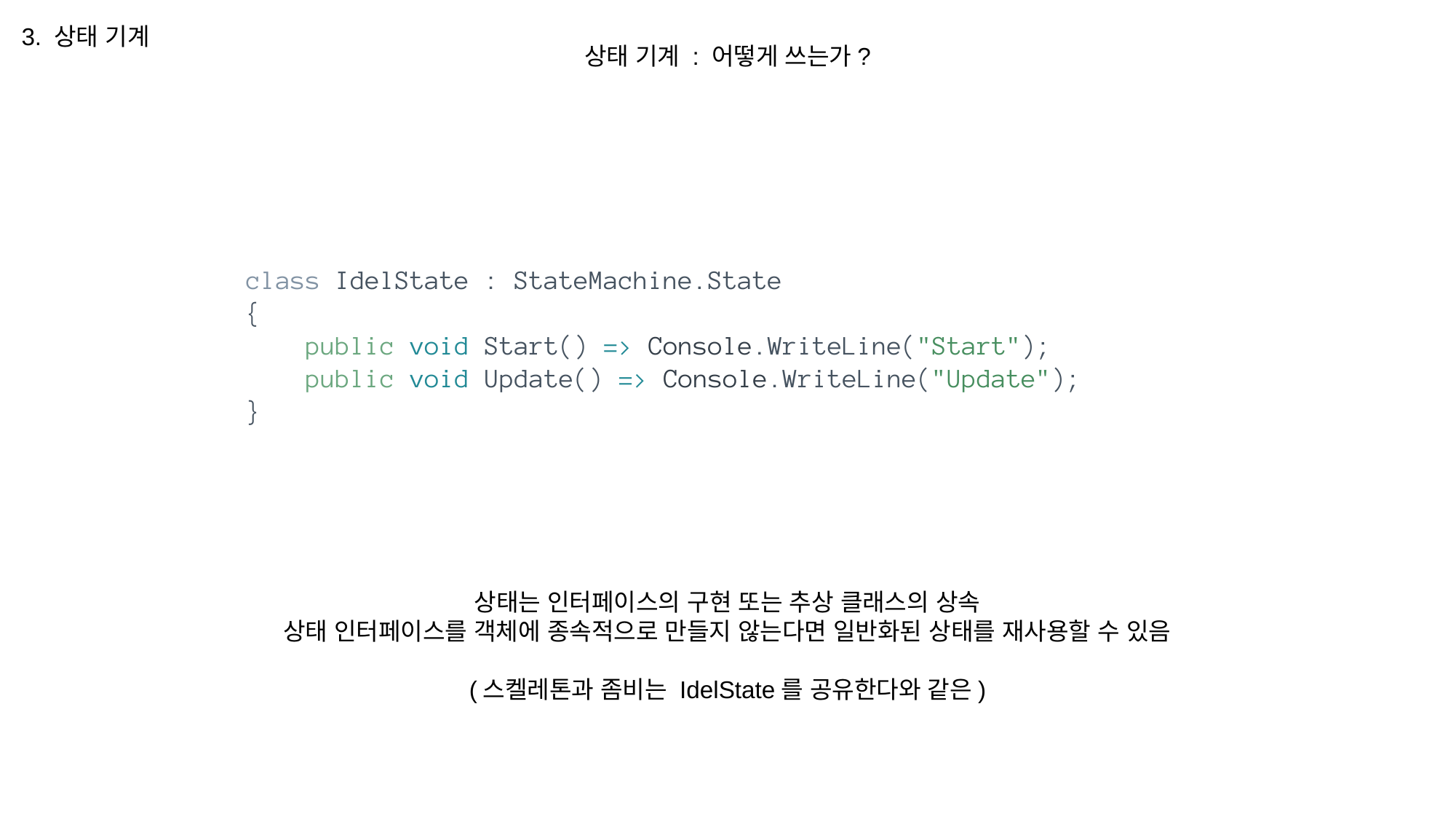

3. 상태 기계
상태 기계 : 어떻게 쓰는가?
class IdelState : StateMachine.State
{
    public void Start() => Console.WriteLine("Start");
    public void Update() => Console.WriteLine("Update");
}
상태는 인터페이스의 구현 또는 추상 클래스의 상속
상태 인터페이스를 객체에 종속적으로 만들지 않는다면 일반화된 상태를 재사용할 수 있음

(스켈레톤과 좀비는 IdelState를 공유한다와 같은)